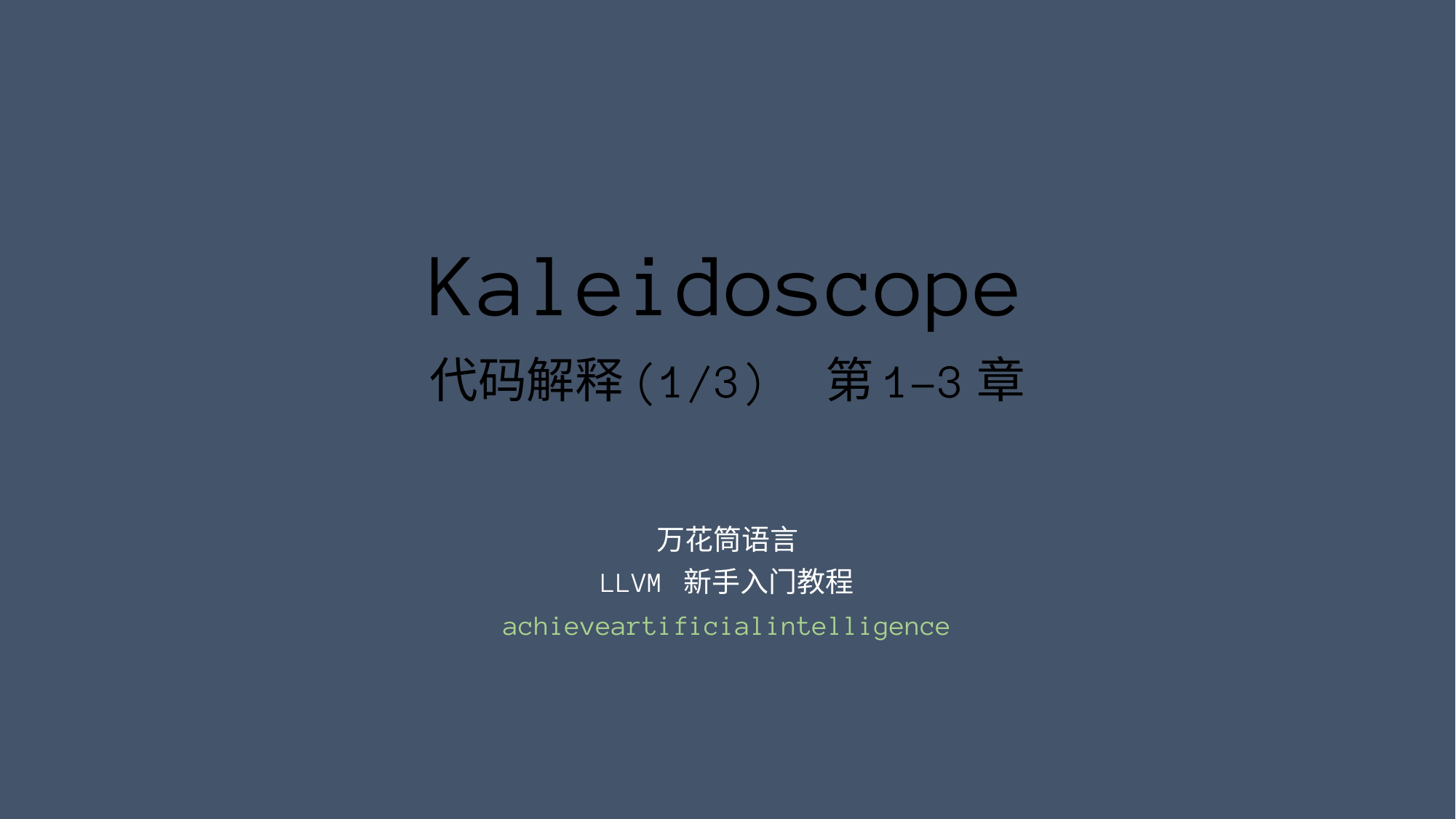

# Kaleidoscope 代码解释(1/3) 第1-3章
万花筒语言
LLVM 新手入门教程
achieveartificialintelligence